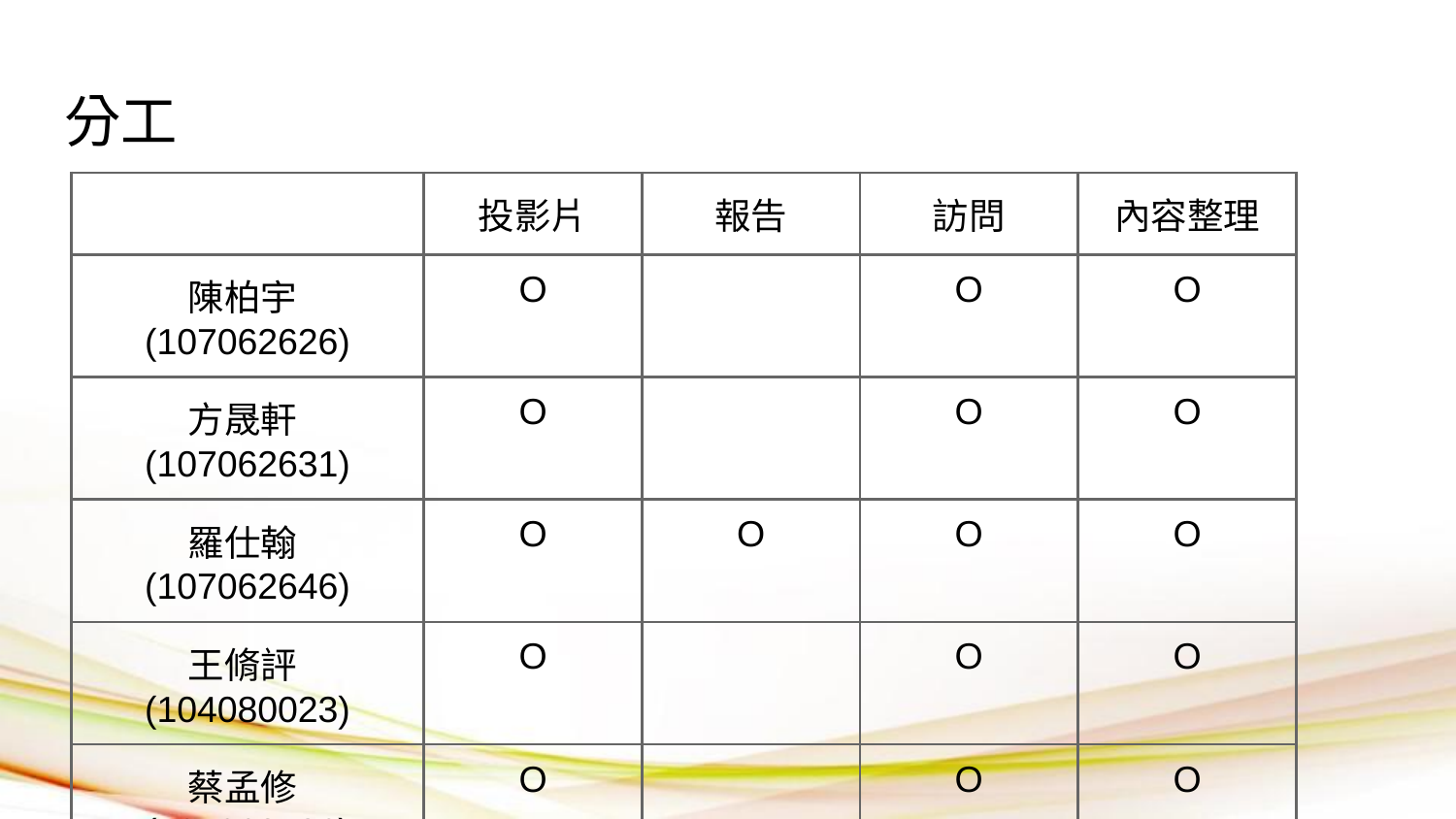

# 分工
|  | 投影片 | 報告 | 訪問 | 內容整理 |
| --- | --- | --- | --- | --- |
| 陳柏宇(107062626) | O |  | O | O |
| 方晟軒(107062631) | O |  | O | O |
| 羅仕翰(107062646) | O | O | O | O |
| 王脩評(104080023) | O |  | O | O |
| 蔡孟修(104062136) | O |  | O | O |
| 呂政學(104062138) | O |  | O | O |